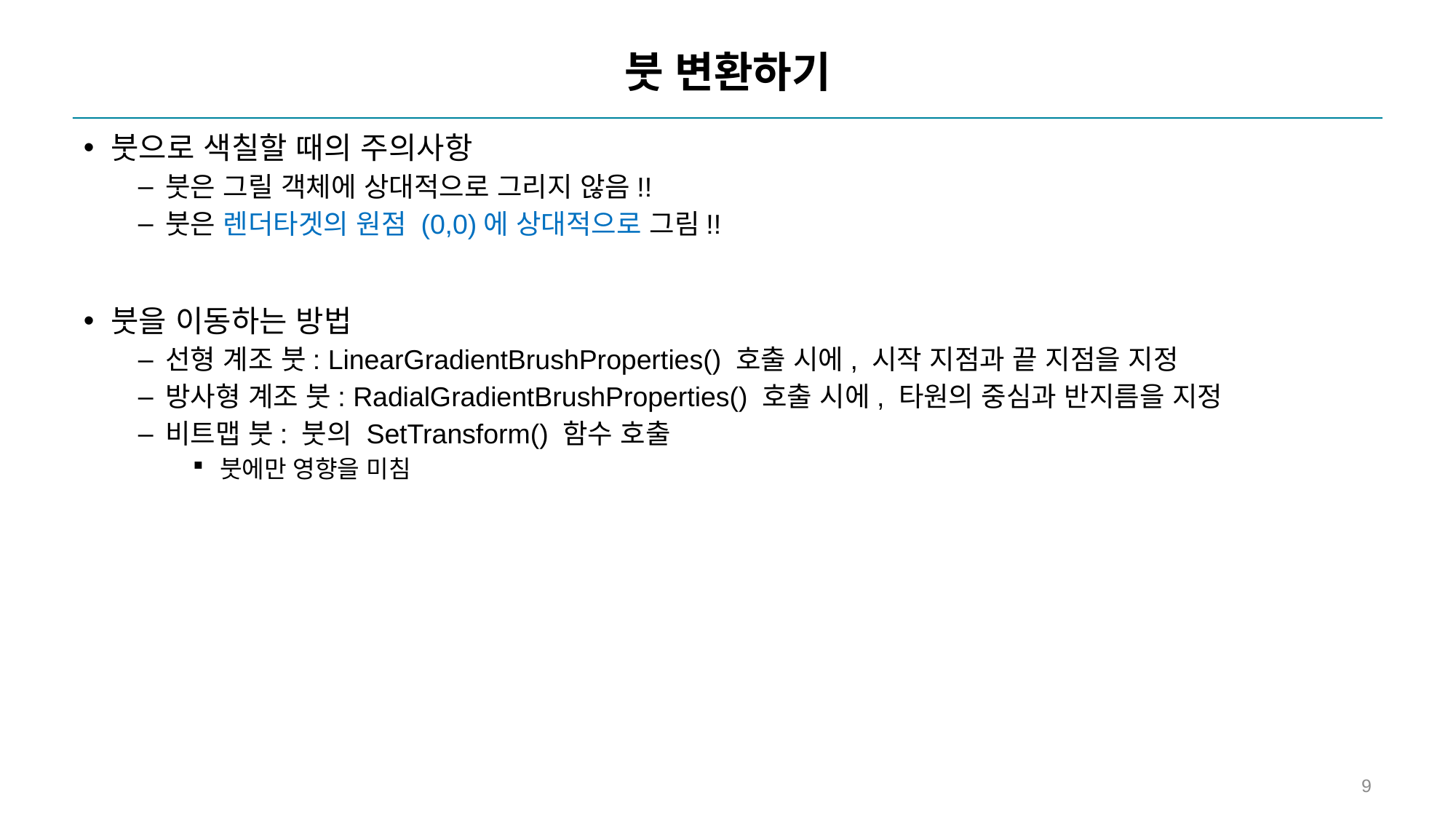

# 붓 변환하기
붓으로 색칠할 때의 주의사항
붓은 그릴 객체에 상대적으로 그리지 않음!!
붓은 렌더타겟의 원점 (0,0)에 상대적으로 그림!!

붓을 이동하는 방법
선형 계조 붓: LinearGradientBrushProperties() 호출 시에, 시작 지점과 끝 지점을 지정
방사형 계조 붓: RadialGradientBrushProperties() 호출 시에, 타원의 중심과 반지름을 지정
비트맵 붓: 붓의 SetTransform() 함수 호출
붓에만 영향을 미침

9